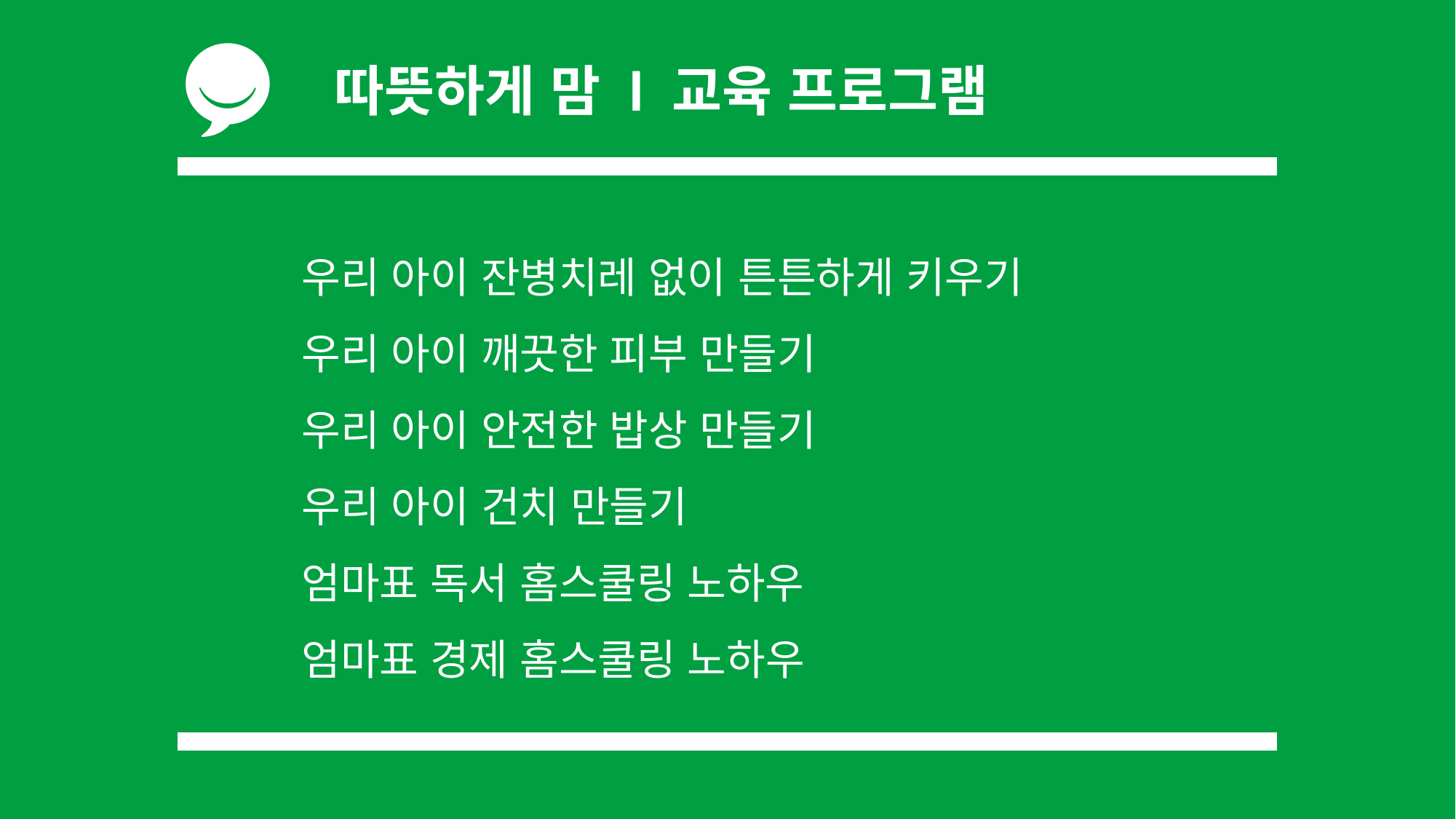

따뜻하게 맘 l 교육 프로그램
우리 아이 잔병치레 없이 튼튼하게 키우기
우리 아이 깨끗한 피부 만들기
우리 아이 안전한 밥상 만들기
우리 아이 건치 만들기
엄마표 독서 홈스쿨링 노하우
엄마표 경제 홈스쿨링 노하우